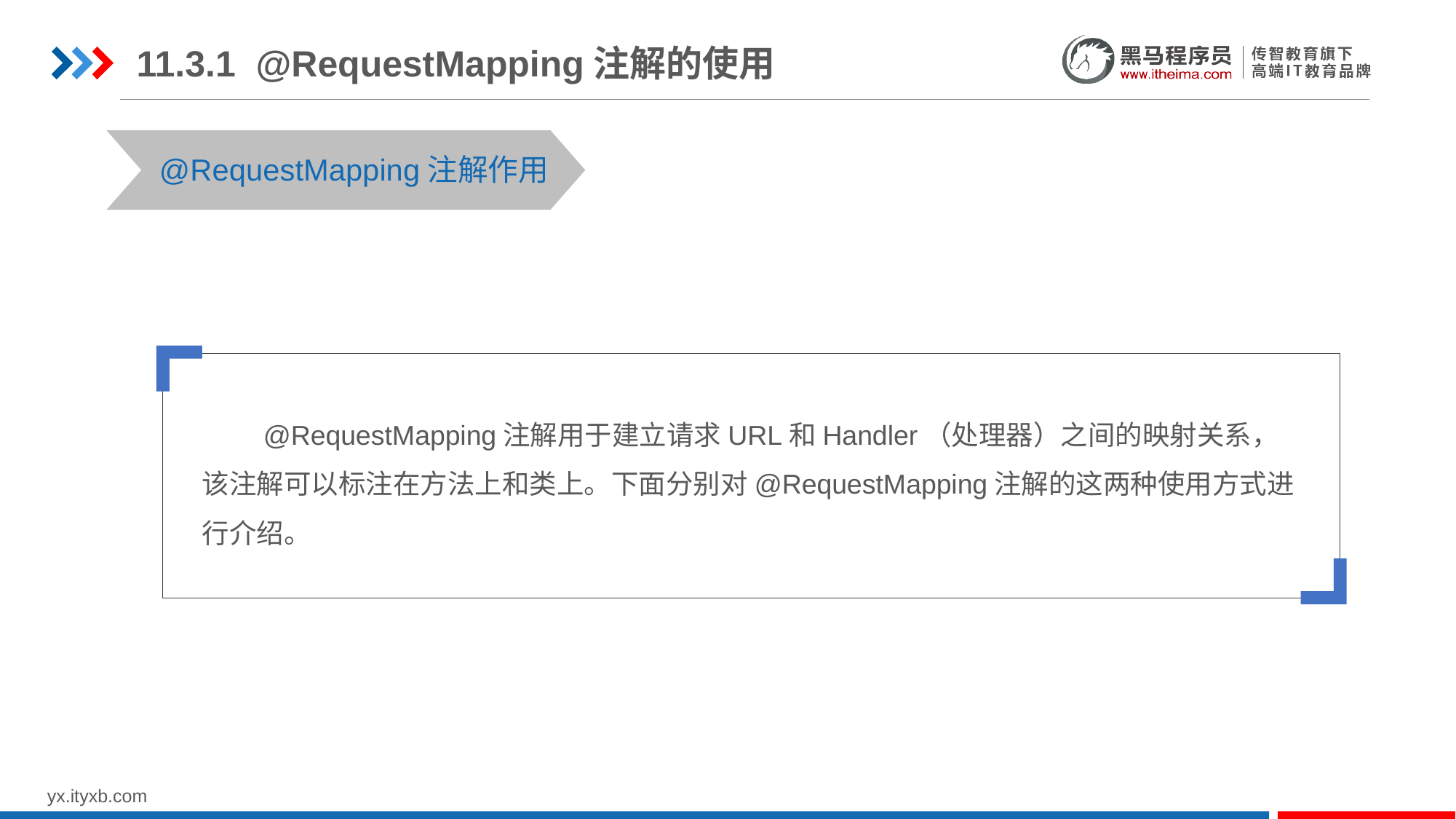

11.3.1  @RequestMapping注解的使用

@RequestMapping注解作用

        @RequestMapping注解用于建立请求URL和Handler（处理器）之间的映射关系，该注解可以标注在方法上和类上。下面分别对@RequestMapping注解的这两种使用方式进行介绍。